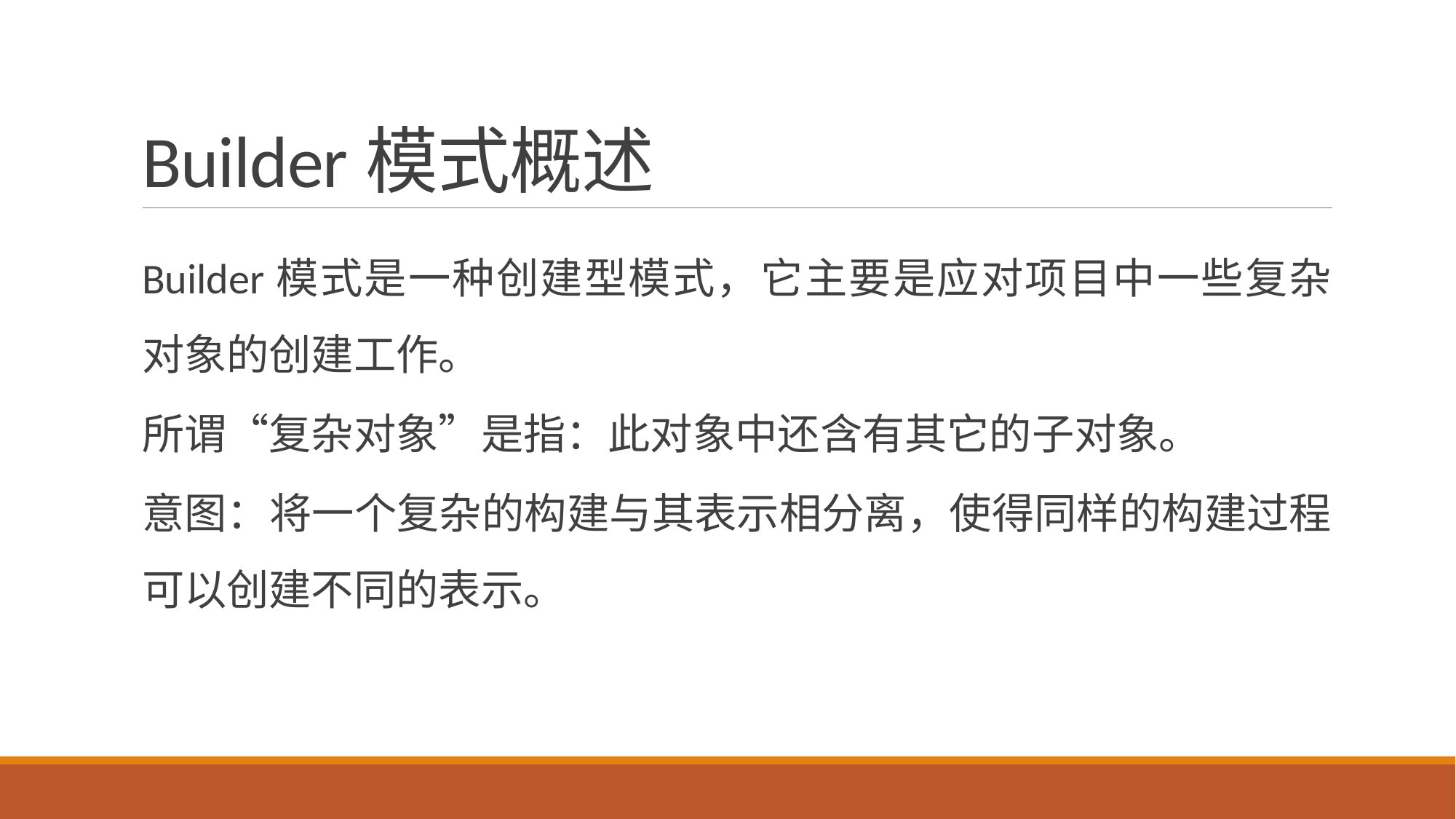

# Builder模式概述
Builder模式是一种创建型模式，它主要是应对项目中一些复杂对象的创建工作。
所谓“复杂对象”是指：此对象中还含有其它的子对象。
意图：将一个复杂的构建与其表示相分离，使得同样的构建过程可以创建不同的表示。